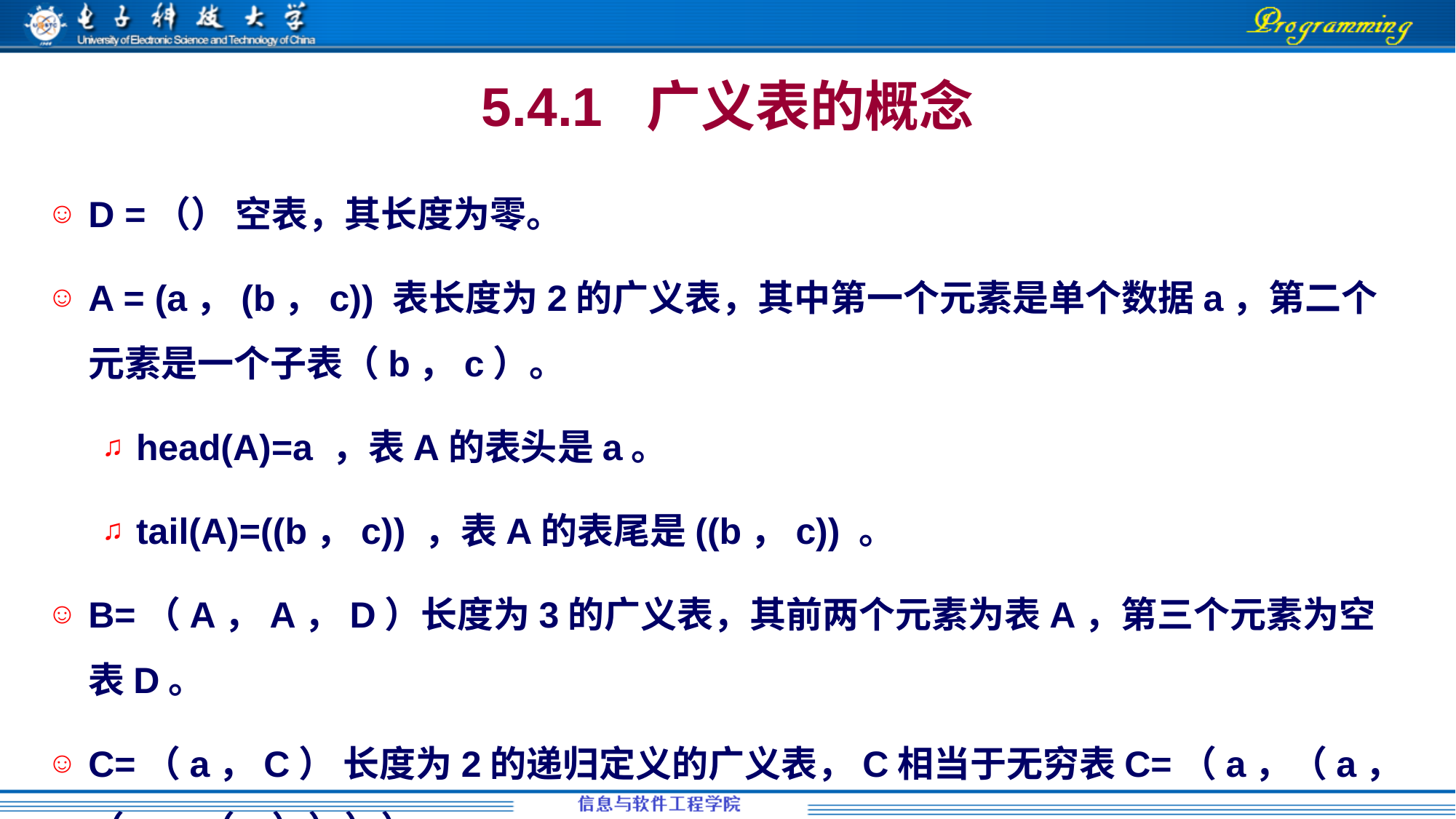

# 5.4.1  广义表的概念
D =（） 空表，其长度为零。
A = (a，(b，c)) 表长度为2的广义表，其中第一个元素是单个数据a，第二个元素是一个子表（b，c）。
head(A)=a ，表A的表头是a。
tail(A)=((b，c)) ，表A的表尾是((b，c)) 。
B=（A，A，D）长度为3的广义表，其前两个元素为表A，第三个元素为空表D。
C=（a，C） 长度为2的递归定义的广义表，C相当于无穷表C=（a，（a，（a，（…））））。